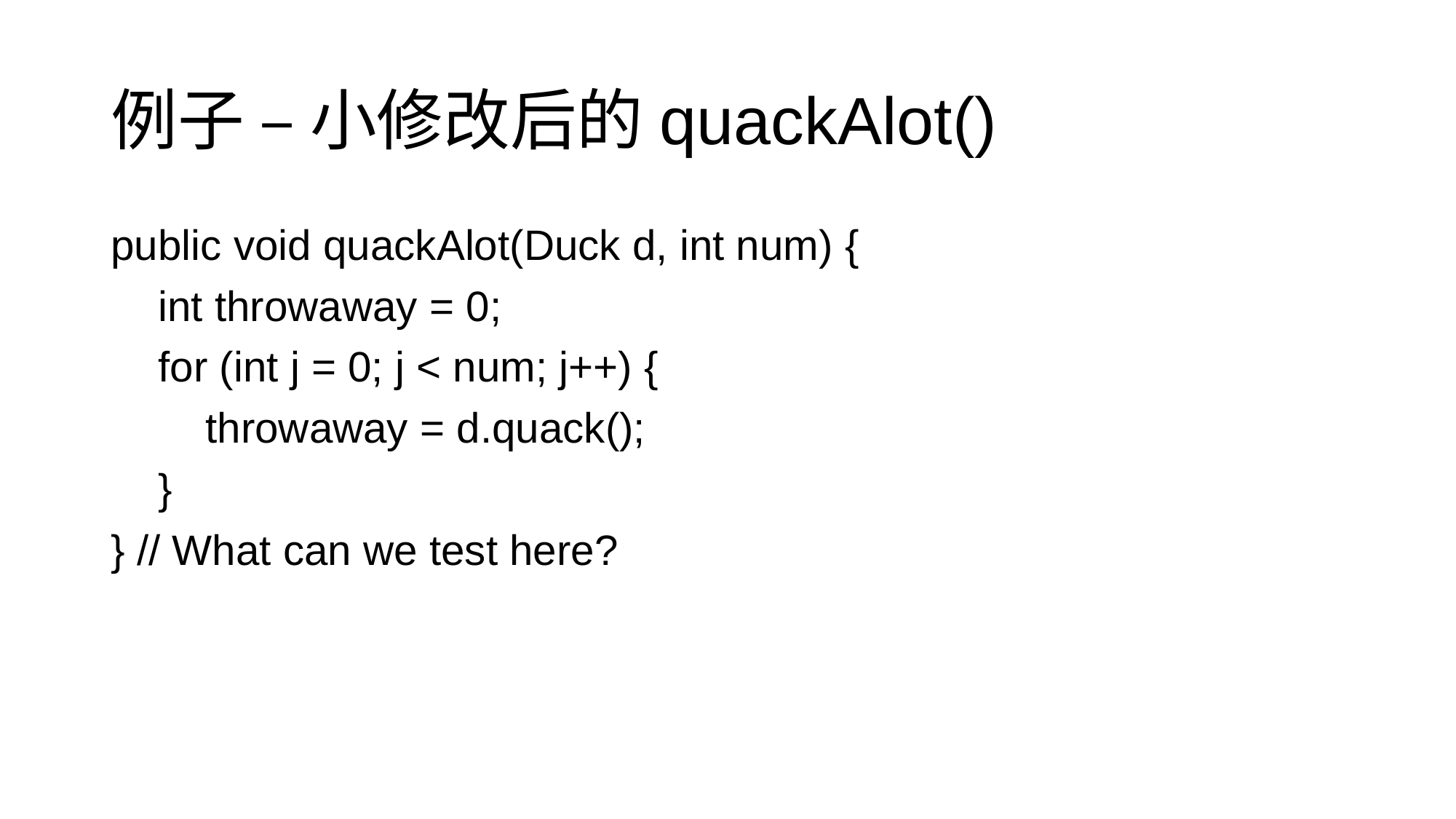

# 例子 – 小修改后的quackAlot()
public void quackAlot(Duck d, int num) {
    int throwaway = 0;
    for (int j = 0; j < num; j++) {
        throwaway = d.quack();
    }
} // What can we test here?